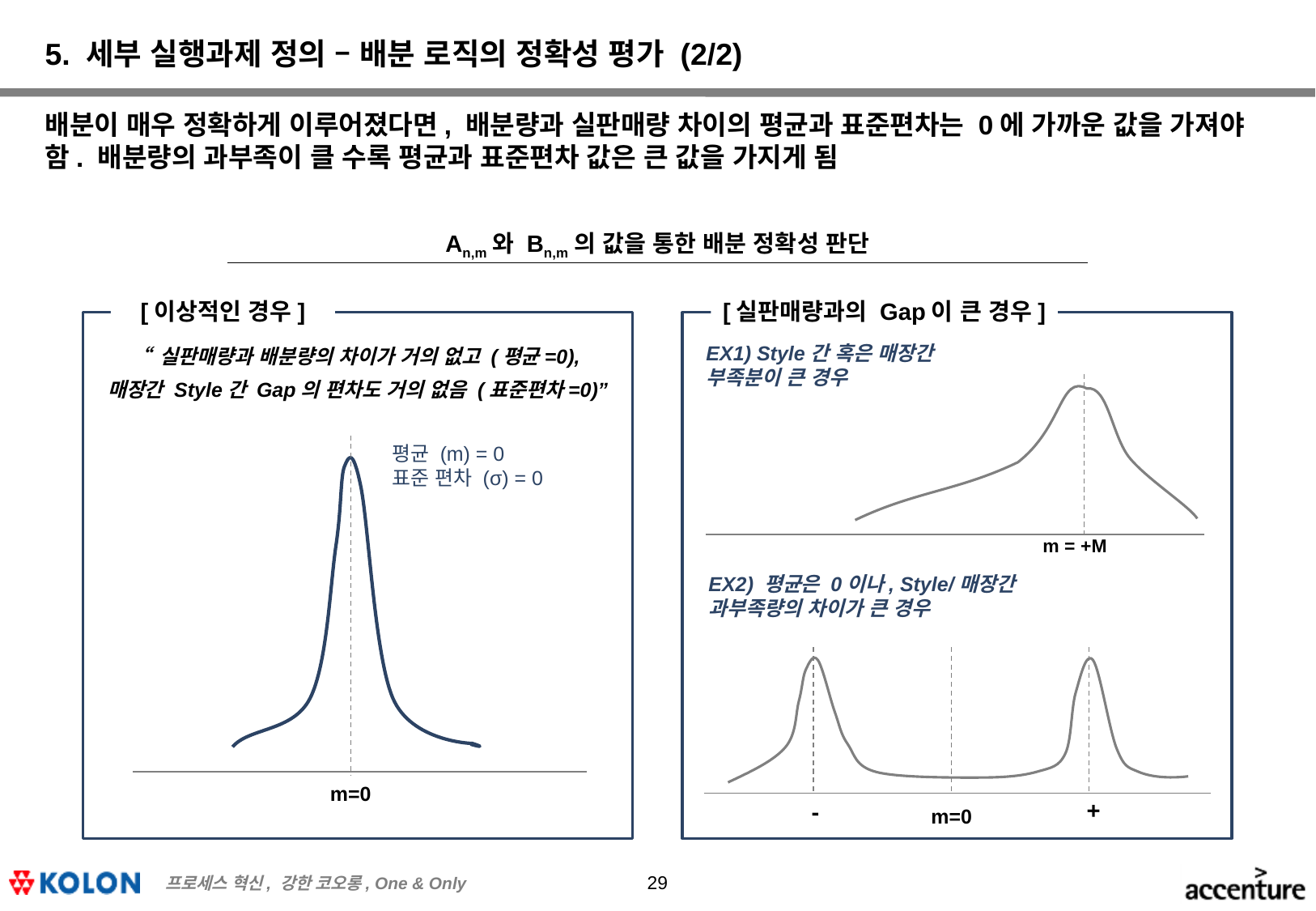

# 5. 세부 실행과제 정의 – 배분 로직의 정확성 평가 (2/2)
배분이 매우 정확하게 이루어졌다면, 배분량과 실판매량 차이의 평균과 표준편차는 0에 가까운 값을 가져야 함. 배분량의 과부족이 클 수록 평균과 표준편차 값은 큰 값을 가지게 됨
An,m와 Bn,m의 값을 통한 배분 정확성 판단
[이상적인 경우]
[실판매량과의 Gap이 큰 경우]

EX1) Style간 혹은 매장간
부족분이 큰 경우
“ 실판매량과 배분량의 차이가 거의 없고 (평균=0),
매장간 Style간 Gap의 편차도 거의 없음 (표준편차=0)”
m = +M

평균 (m) = 0
표준 편차 (σ) = 0

EX2) 평균은 0이나, Style/매장간
과부족량의 차이가 큰 경우

m=0
+
-
m=0